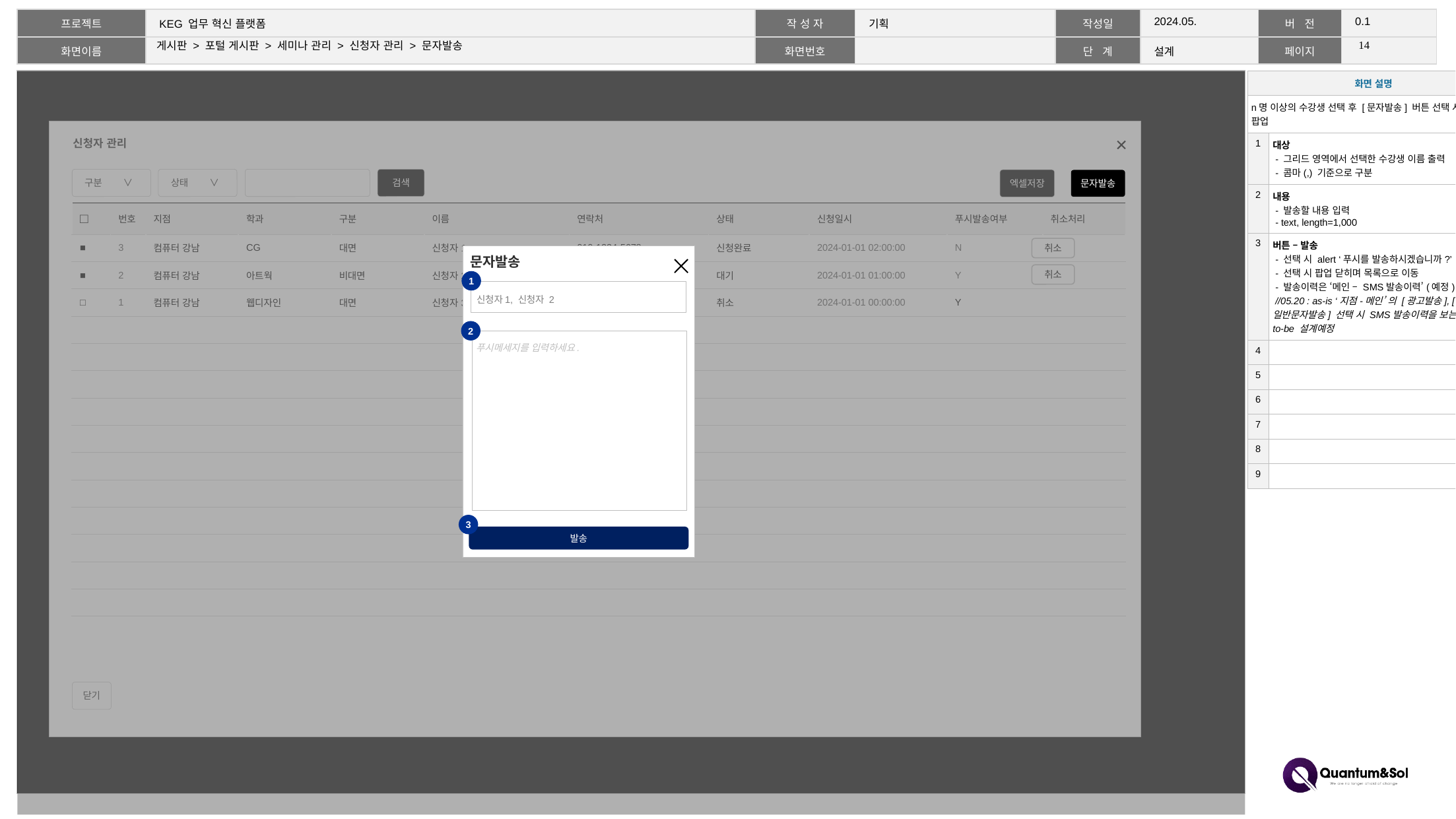

14

# 게시판 > 포털 게시판 > 세미나 관리 > 신청자 관리 > 문자발송

| 화면 설명 |  |
| --- | --- |
| n명 이상의 수강생 선택 후 [문자발송] 버튼 선택 시 호출 팝업 |  |
| 1 | 대상 - 그리드 영역에서 선택한 수강생 이름 출력 - 콤마(,) 기준으로 구분 |
| 2 | 내용 - 발송할 내용 입력 - text, length=1,000 |
| 3 | 버튼 – 발송 - 선택 시 alert ‘푸시를 발송하시겠습니까?’ 출력 - 선택 시 팝업 닫히며 목록으로 이동 - 발송이력은 ‘메인 – SMS발송이력’(예정)에서 확인 //05.20 : as-is ‘지점-메인’ 의 [광고발송], [일반문자발송] 선택 시 SMS발송이력을 보는 형태로 to-be 설계예정 |
| 4 |  |
| 5 |  |
| 6 |  |
| 7 |  |
| 8 |  |
| 9 |  |
신청자 관리
구분        ∨
상태        ∨

검색
엑셀저장
문자발송
| □ | 번호 | 지점 | 학과 | 구분 | 이름 | 연락처 | 상태 | 신청일시 | 푸시발송여부 | 취소처리 |
| --- | --- | --- | --- | --- | --- | --- | --- | --- | --- | --- |
| ■ | 3 | 컴퓨터 강남 | CG | 대면 | 신청자1 | 010-1234-5678 | 신청완료 | 2024-01-01 02:00:00 | N |  |
| ■ | 2 | 컴퓨터 강남 | 아트웍 | 비대면 | 신청자2 | 010-1234-5679 | 대기 | 2024-01-01 01:00:00 | Y |  |
| □ | 1 | 컴퓨터 강남 | 웹디자인 | 대면 | 신청자3 | 010-1234-5670 | 취소 | 2024-01-01 00:00:00 | Y |  |
|  |  |  |  |  |  |  |  |  |  |  |
|  |  |  |  |  |  |  |  |  |  |  |
|  |  |  |  |  |  |  |  |  |  |  |
|  |  |  |  |  |  |  |  |  |  |  |
|  |  |  |  |  |  |  |  |  |  |  |
|  |  |  |  |  |  |  |  |  |  |  |
|  |  |  |  |  |  |  |  |  |  |  |
|  |  |  |  |  |  |  |  |  |  |  |
|  |  |  |  |  |  |  |  |  |  |  |
|  |  |  |  |  |  |  |  |  |  |  |
|  |  |  |  |  |  |  |  |  |  |  |
취소
문자발송

푸시메세지를 입력하세요.
발송
취소
1

신청자1, 신청자 2
2
3
닫기